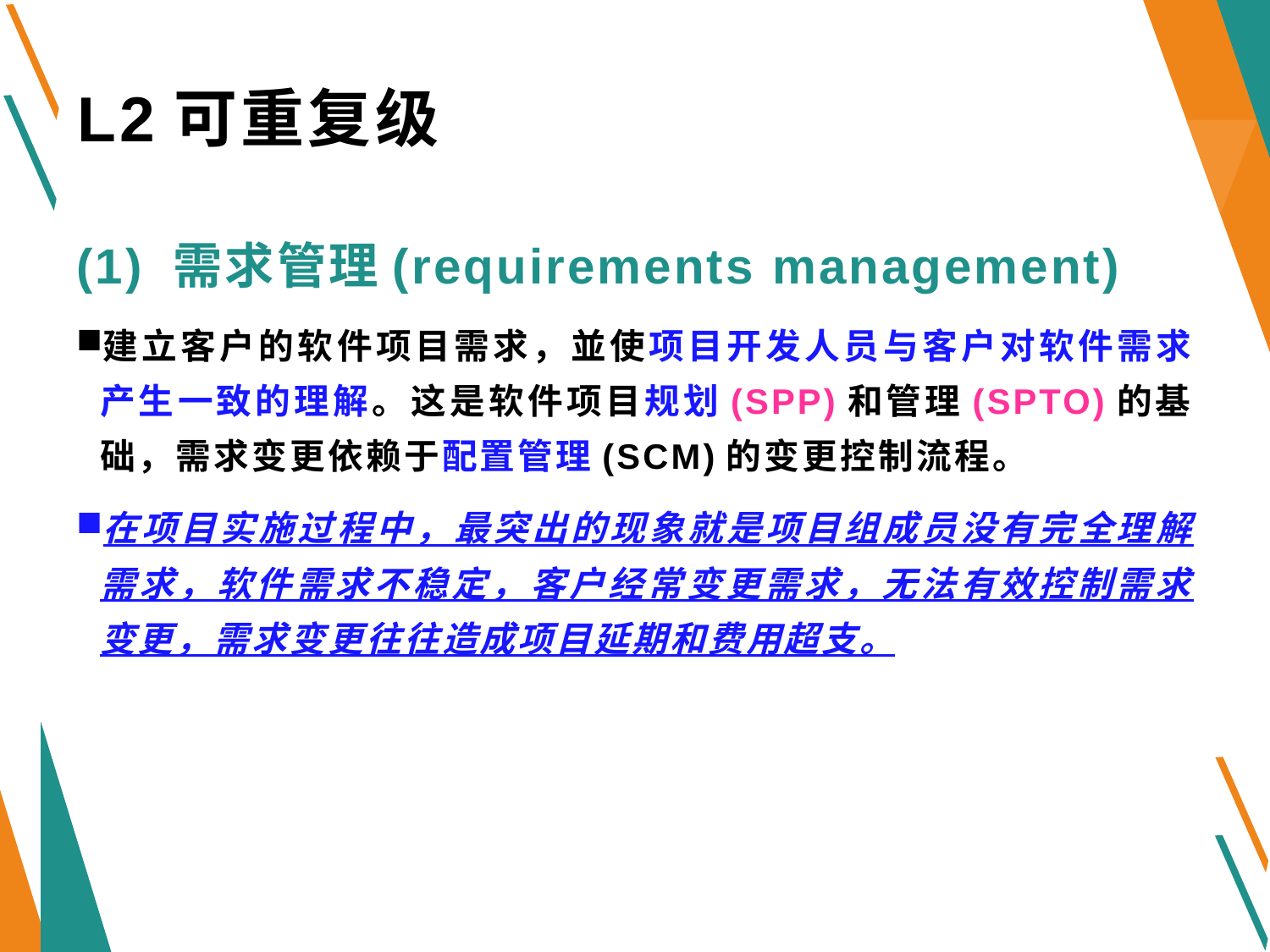

# L2可重复级
(1) 需求管理(requirements management)
建立客户的软件项目需求，並使项目开发人员与客户对软件需求产生一致的理解。这是软件项目规划(SPP)和管理(SPTO)的基础，需求变更依赖于配置管理(SCM)的变更控制流程。
在项目实施过程中，最突出的现象就是项目组成员没有完全理解需求，软件需求不稳定，客户经常变更需求，无法有效控制需求变更，需求变更往往造成项目延期和费用超支。